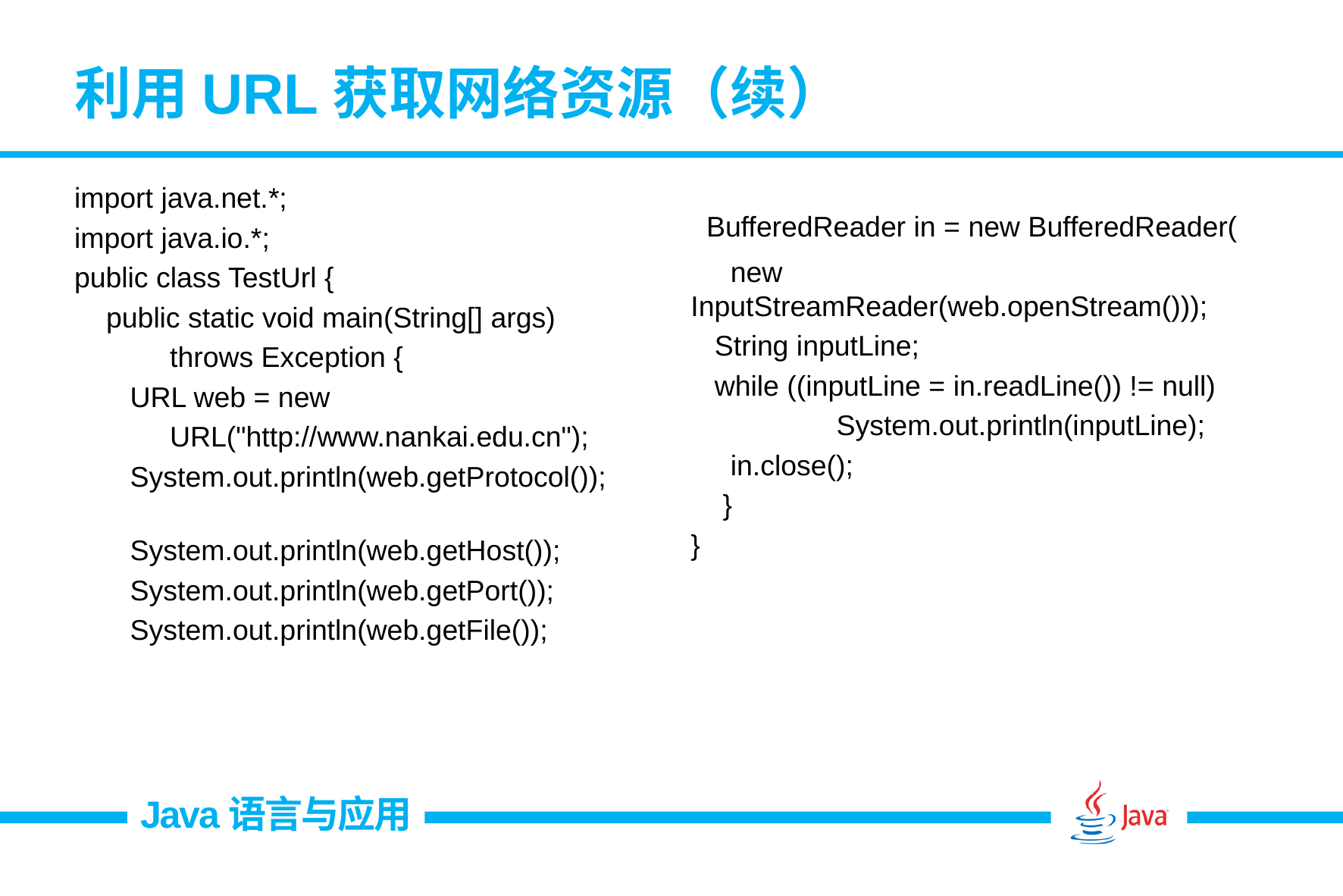

# 利用URL获取网络资源（续）
import java.net.*;
import java.io.*;
public class TestUrl {
    public static void main(String[] args)
            throws Exception {
       URL web = new
            URL("http://www.nankai.edu.cn");
       System.out.println(web.getProtocol());
       System.out.println(web.getHost());
       System.out.println(web.getPort());
       System.out.println(web.getFile());
 BufferedReader in = new BufferedReader(
     new InputStreamReader(web.openStream()));
   String inputLine;
   while ((inputLine = in.readLine()) != null)
	    System.out.println(inputLine);
     in.close();
    }
}